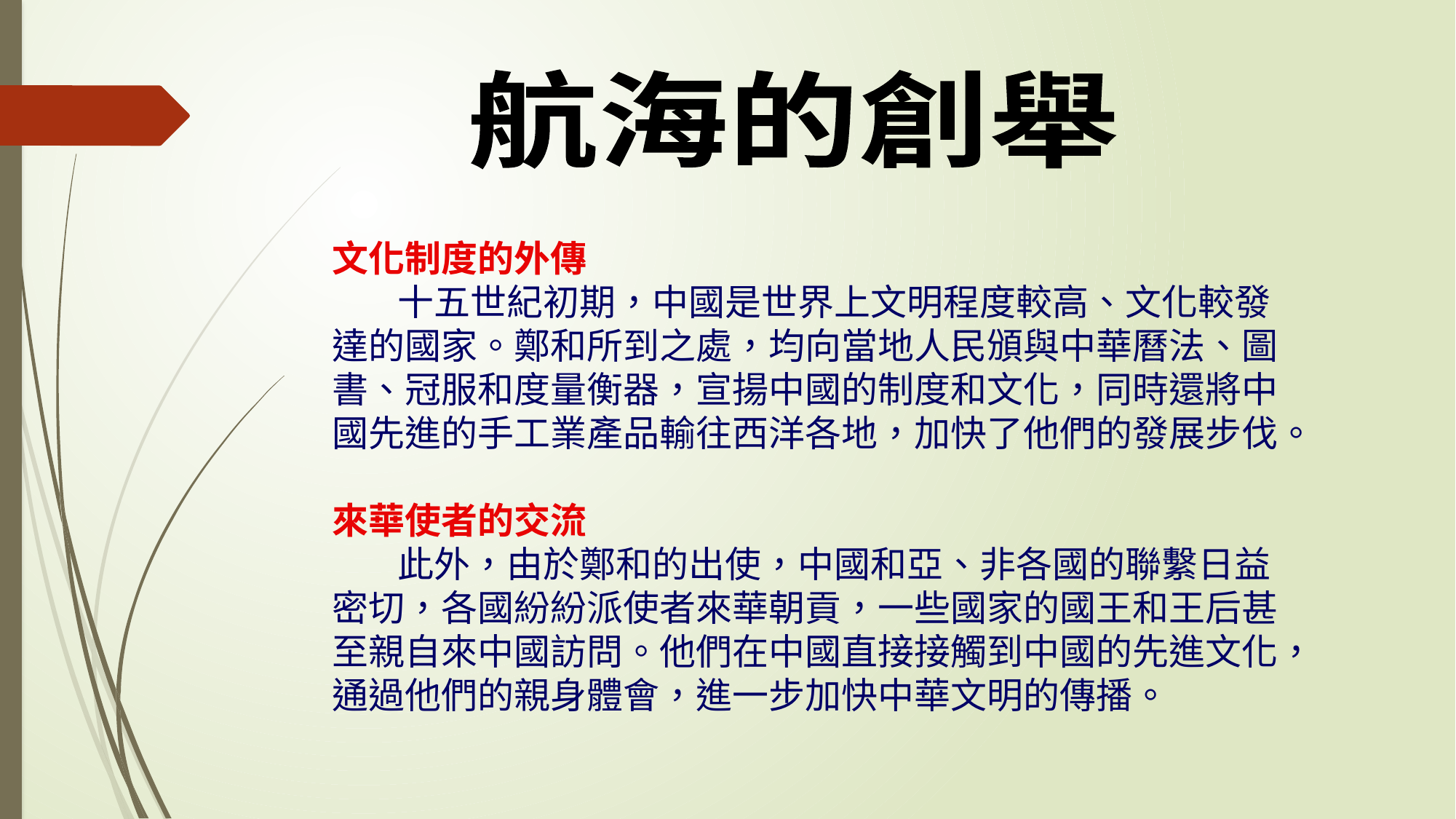

航海的創舉
文化制度的外傳
        十五世紀初期，中國是世界上文明程度較高、文化較發達的國家。鄭和所到之處，均向當地人民頒與中華曆法、圖書、冠服和度量衡器，宣揚中國的制度和文化，同時還將中國先進的手工業產品輸往西洋各地，加快了他們的發展步伐。

來華使者的交流
        此外，由於鄭和的出使，中國和亞、非各國的聯繫日益密切，各國紛紛派使者來華朝貢，一些國家的國王和王后甚至親自來中國訪問。他們在中國直接接觸到中國的先進文化，通過他們的親身體會，進一步加快中華文明的傳播。